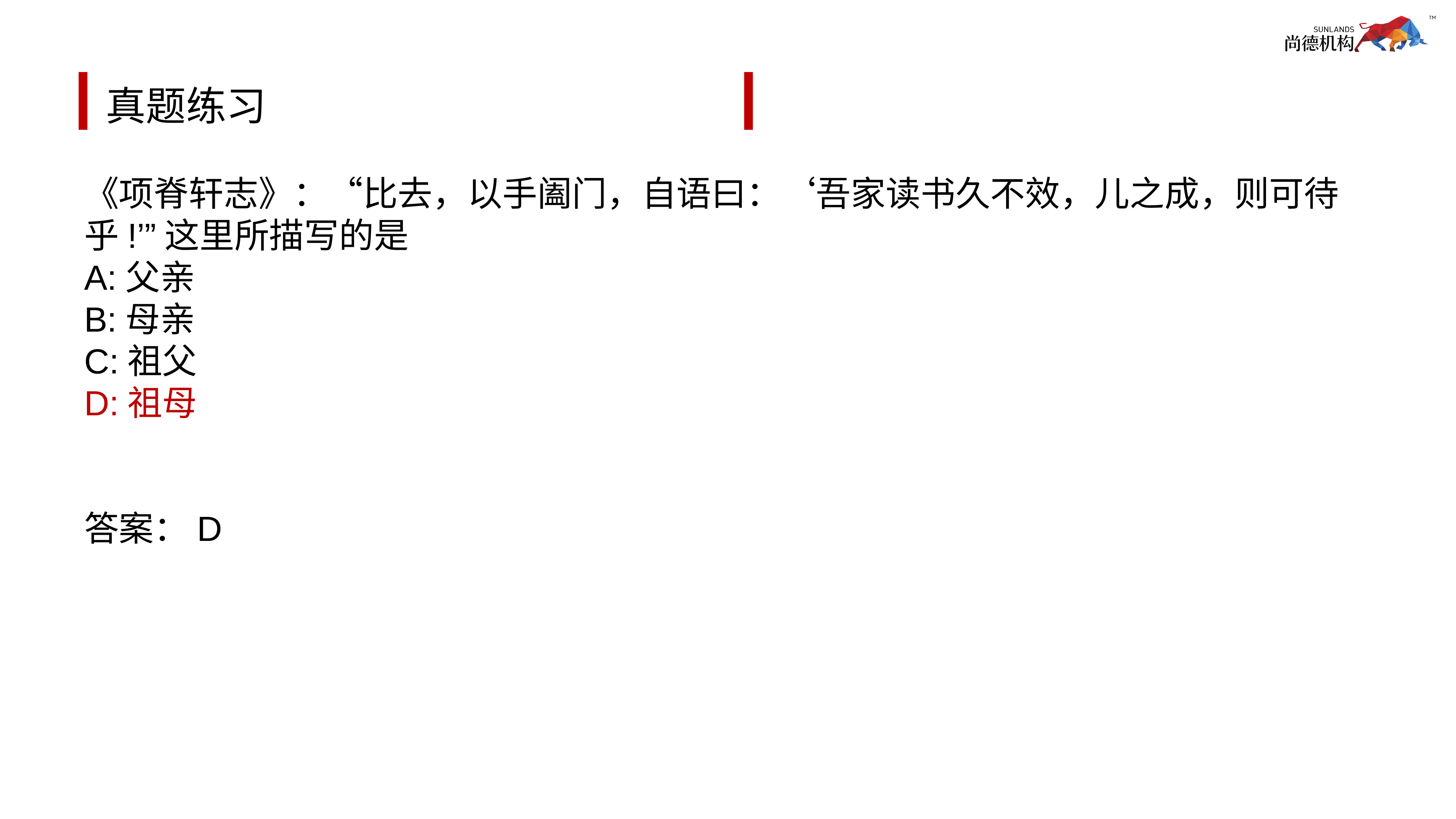

# 真题练习
《项脊轩志》：“比去，以手阖门，自语曰：‘吾家读书久不效，儿之成，则可待乎!’”这里所描写的是
A:父亲
B:母亲
C:祖父
D:祖母

答案：D